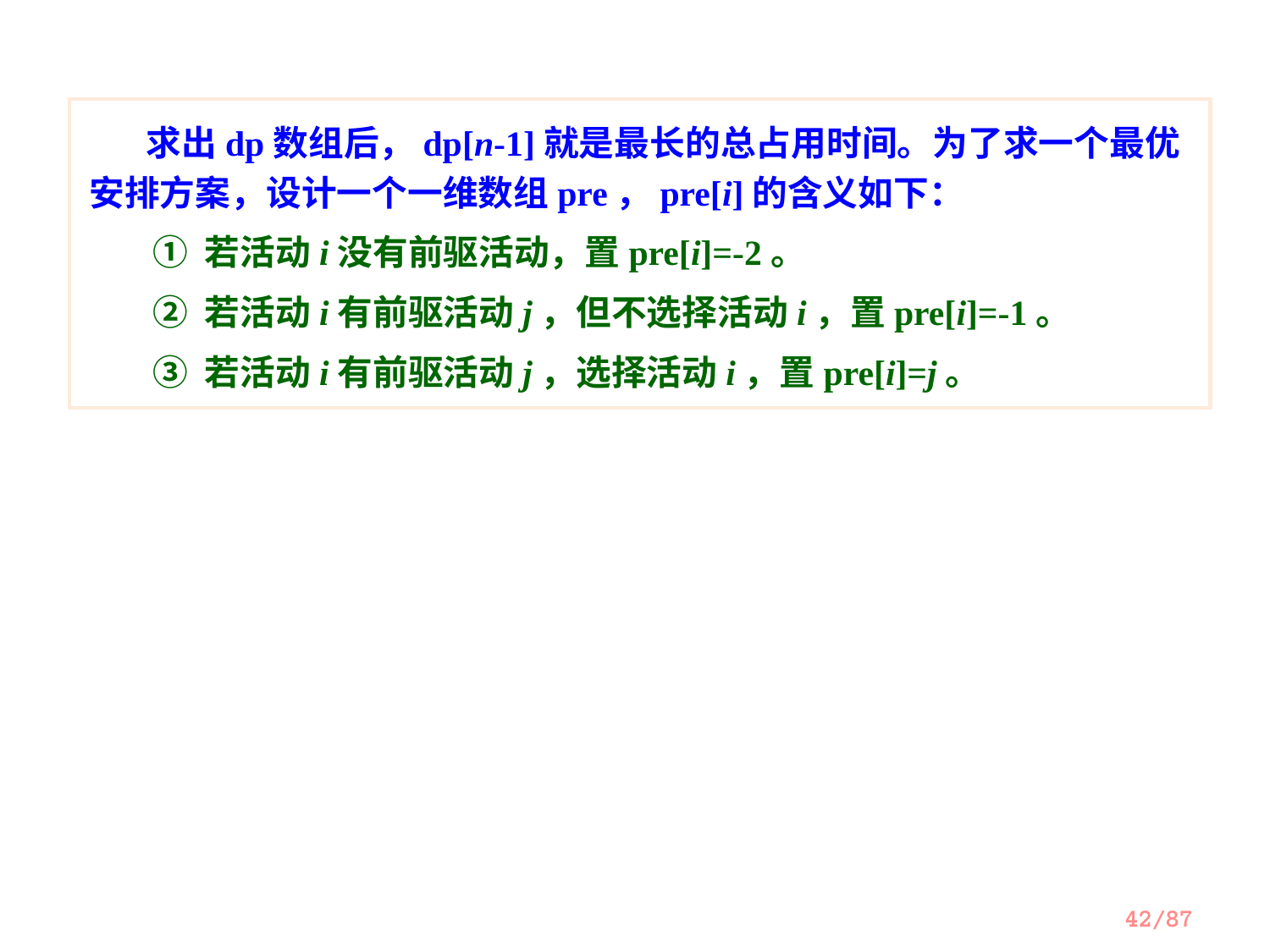

求出dp数组后，dp[n-1]就是最长的总占用时间。为了求一个最优安排方案，设计一个一维数组pre，pre[i]的含义如下：
① 若活动i没有前驱活动，置pre[i]=-2。
② 若活动i有前驱活动j，但不选择活动i，置pre[i]=-1。
③ 若活动i有前驱活动j，选择活动i，置pre[i]=j。
42/87